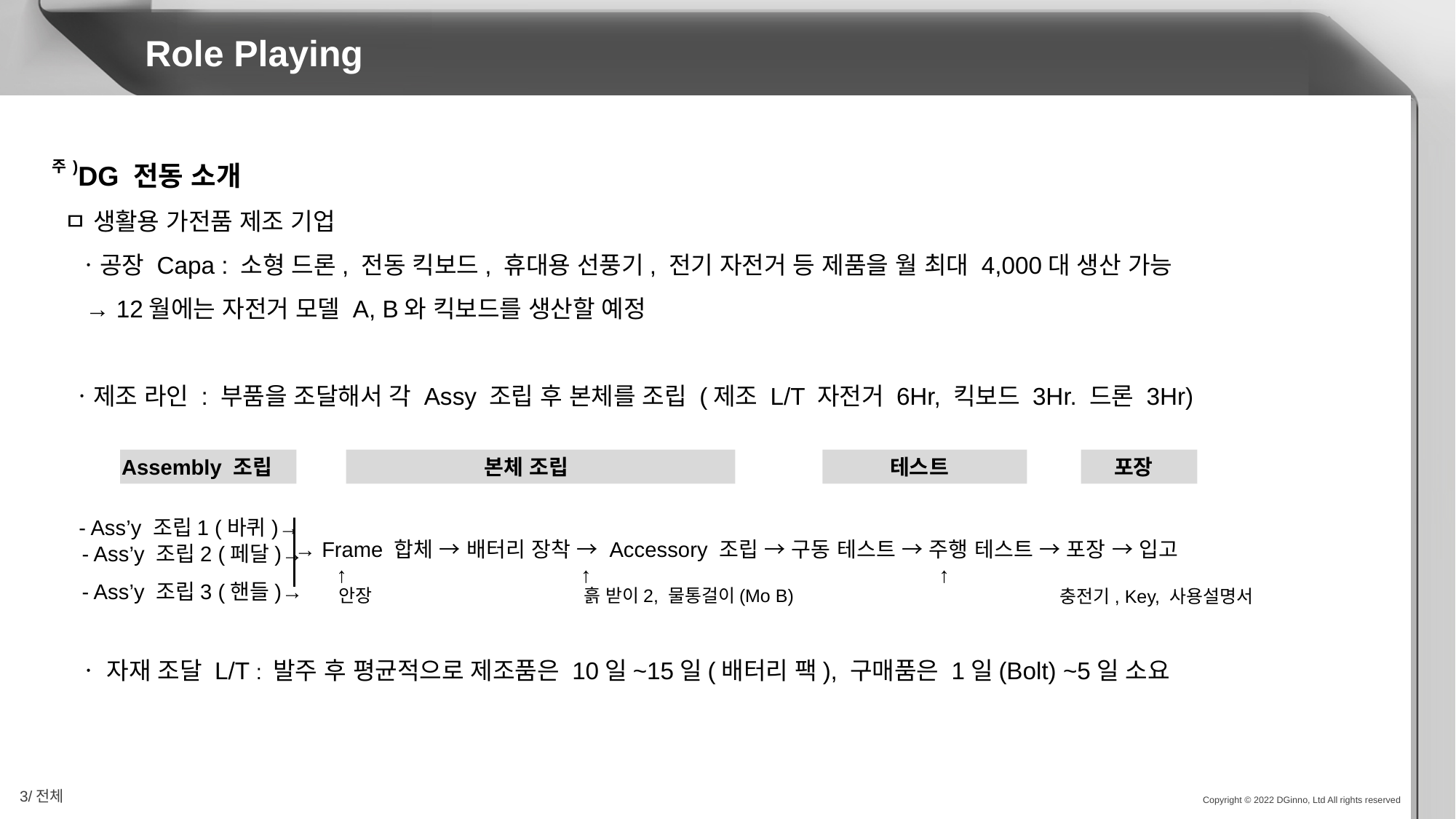

Role Playing
주)DG 전동 소개
 ㅁ 생활용 가전품 제조 기업
   ㆍ공장 Capa : 소형 드론, 전동 킥보드, 휴대용 선풍기, 전기 자전거 등 제품을 월 최대 4,000대 생산 가능
     → 12월에는 자전거 모델 A, B와 킥보드를 생산할 예정

  ㆍ제조 라인 : 부품을 조달해서 각 Assy 조립 후 본체를 조립 (제조 L/T 자전거 6Hr, 킥보드 3Hr. 드론 3Hr)

    - Ass’y 조립1 (바퀴)→
     - Ass’y 조립2 (페달)→
     - Ass’y 조립3 (핸들)→

   ㆍ 자재 조달 L/T : 발주 후 평균적으로 제조품은 10일~15일(배터리 팩), 구매품은 1일(Bolt) ~5일 소요
포장
Assembly 조립
본체 조립
테스트
→ Frame 합체 → 배터리 장착 → Accessory 조립 → 구동 테스트 → 주행 테스트 → 포장 → 입고
       ↑                                       ↑                                                          ↑
안장
흙 받이2, 물통걸이(Mo B)
충전기, Key, 사용설명서